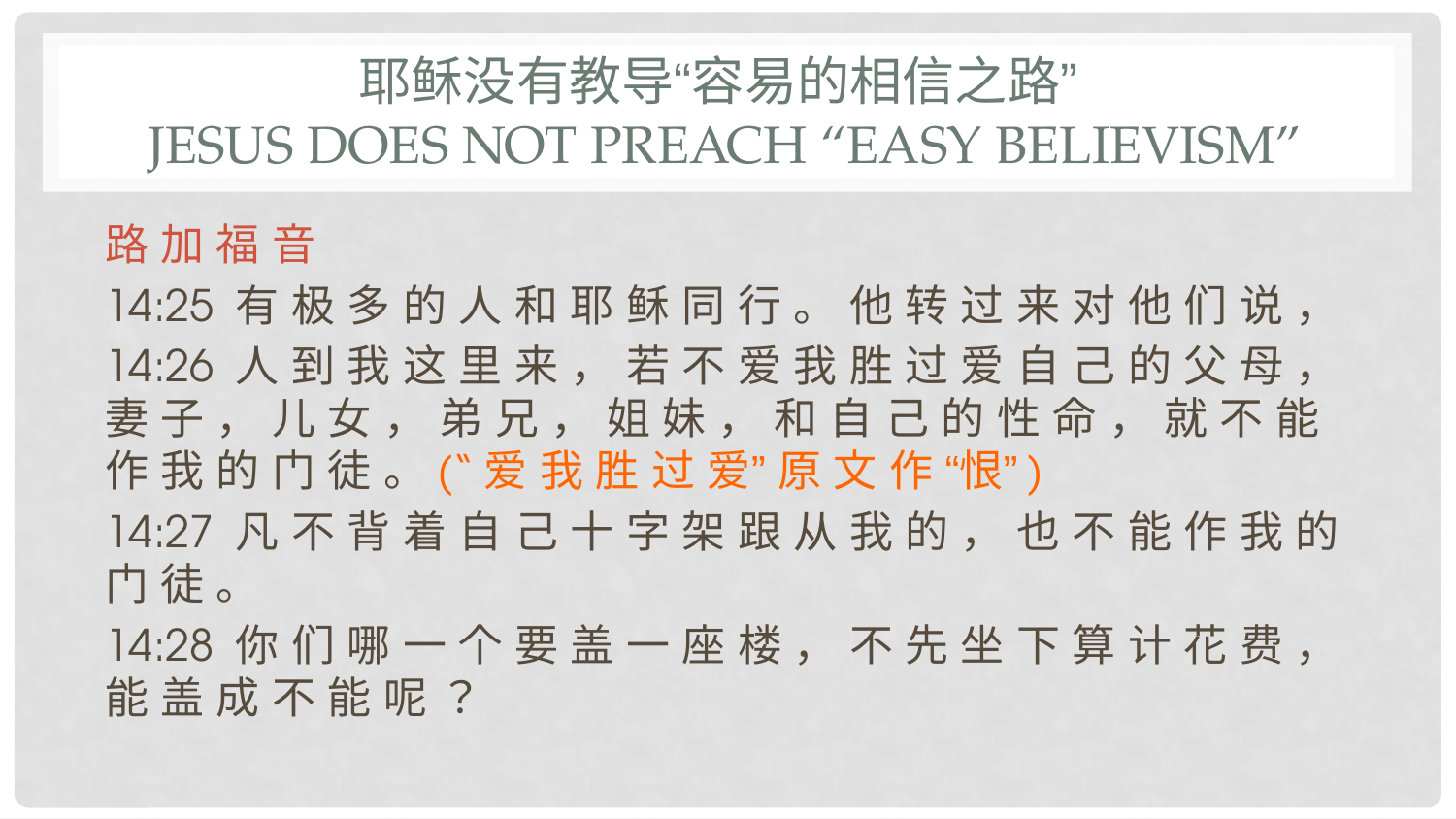

# 耶稣没有教导“容易的相信之路” Jesus does not preach “easy believism”
路 加 福 音
14:25 有 极 多 的 人 和 耶 稣 同 行 。 他 转 过 来 对 他 们 说 ，
14:26 人 到 我 这 里 来 ， 若 不 爱 我 胜 过 爱 自 己 的 父 母 ， 妻 子 ， 儿 女 ， 弟 兄 ， 姐 妹 ， 和 自 己 的 性 命 ， 就 不 能 作 我 的 门 徒 。(“爱 我 胜 过 爱” 原 文 作 “恨”)
14:27 凡 不 背 着 自 己 十 字 架 跟 从 我 的 ， 也 不 能 作 我 的 门 徒 。
14:28 你 们 哪 一 个 要 盖 一 座 楼 ， 不 先 坐 下 算 计 花 费 ， 能 盖 成 不 能 呢 ？